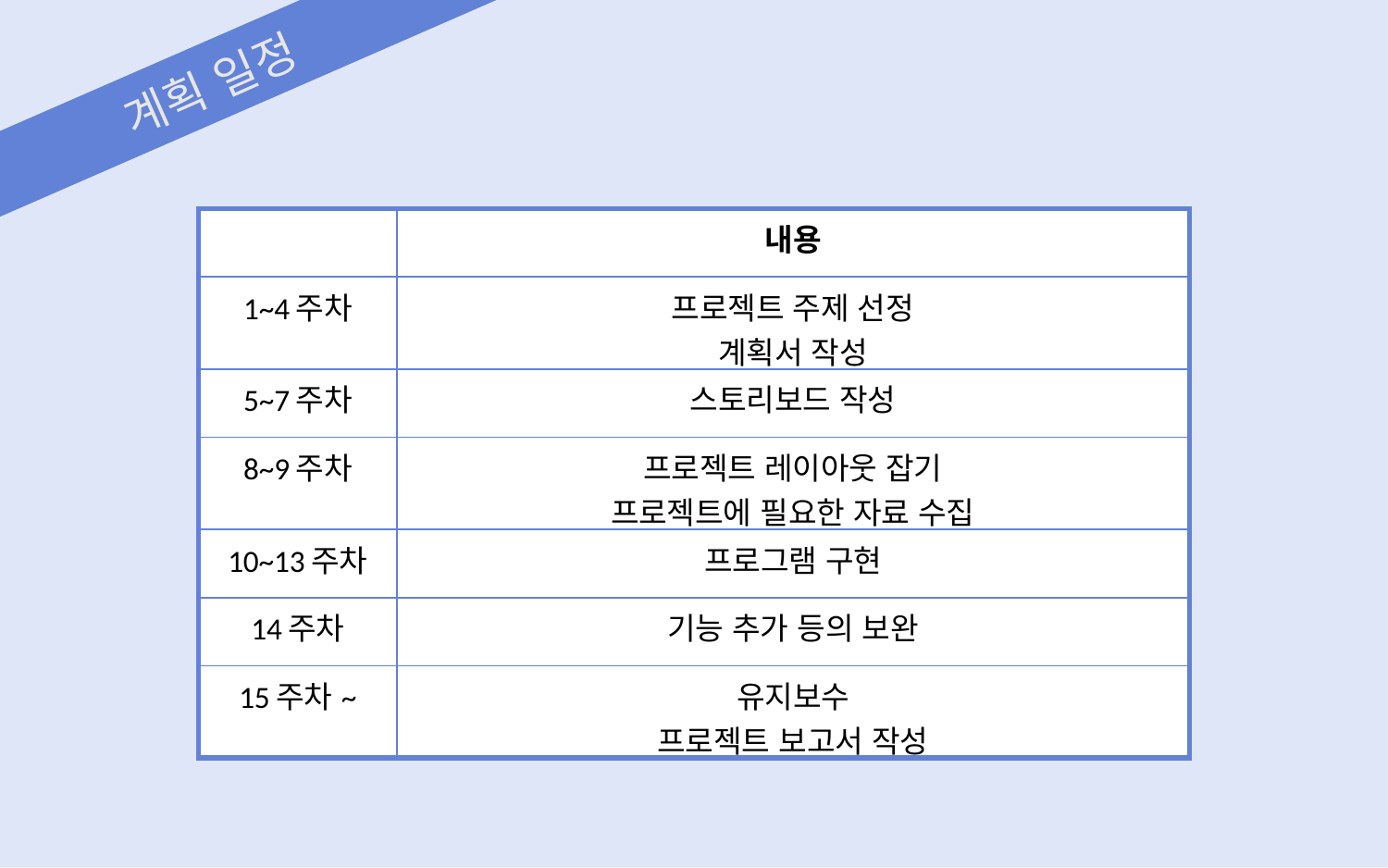

계획 일정
|  | 내용 |
| --- | --- |
| 1~4주차 | 프로젝트 주제 선정 계획서 작성 |
| 5~7주차 | 스토리보드 작성 |
| 8~9주차 | 프로젝트 레이아웃 잡기 프로젝트에 필요한 자료 수집 |
| 10~13주차 | 프로그램 구현 |
| 14주차 | 기능 추가 등의 보완 |
| 15주차~ | 유지보수 프로젝트 보고서 작성 |